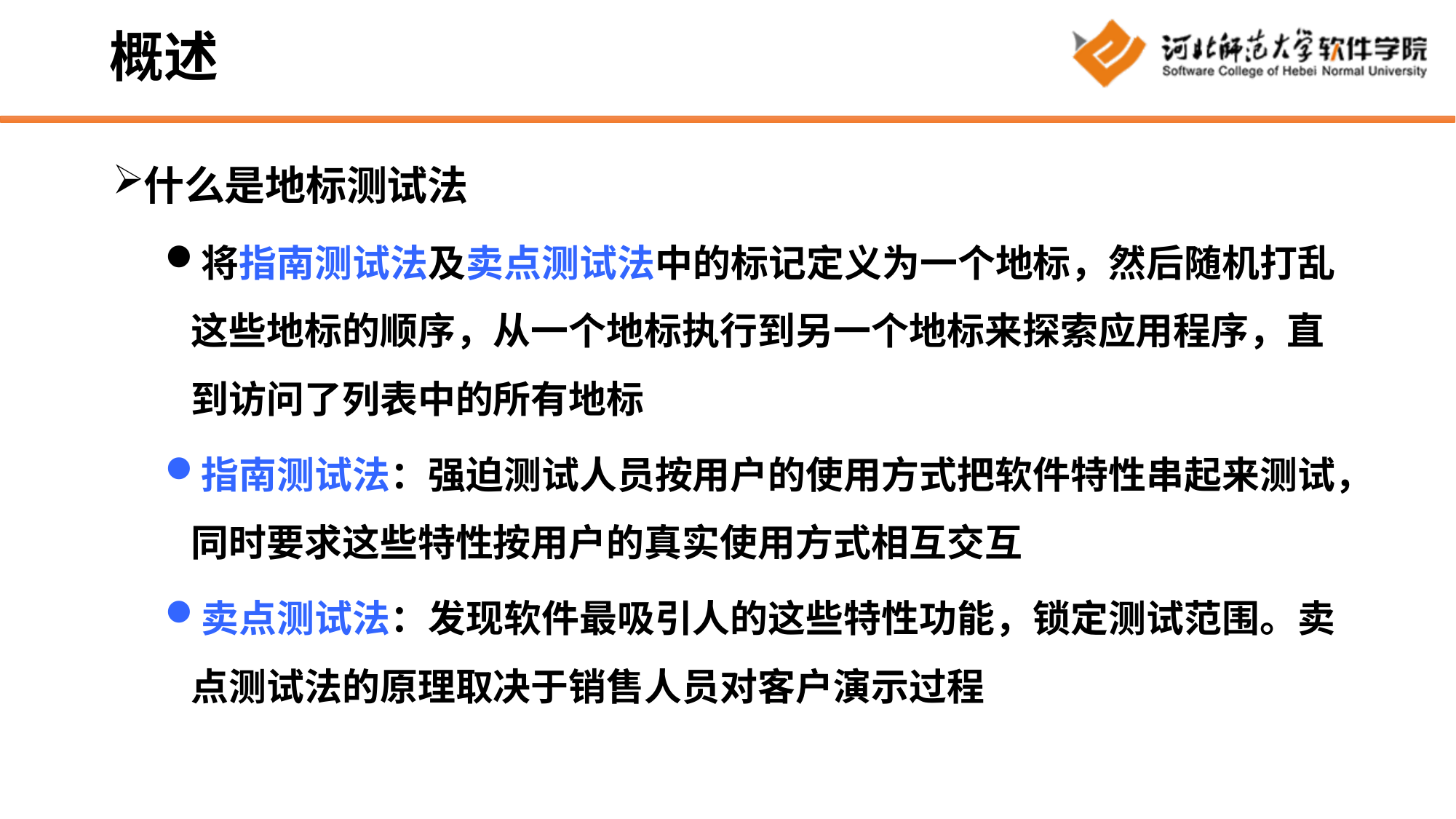

# 概述
什么是地标测试法
将指南测试法及卖点测试法中的标记定义为一个地标，然后随机打乱这些地标的顺序，从一个地标执行到另一个地标来探索应用程序，直到访问了列表中的所有地标
指南测试法：强迫测试人员按用户的使用方式把软件特性串起来测试，同时要求这些特性按用户的真实使用方式相互交互
卖点测试法：发现软件最吸引人的这些特性功能，锁定测试范围。卖点测试法的原理取决于销售人员对客户演示过程